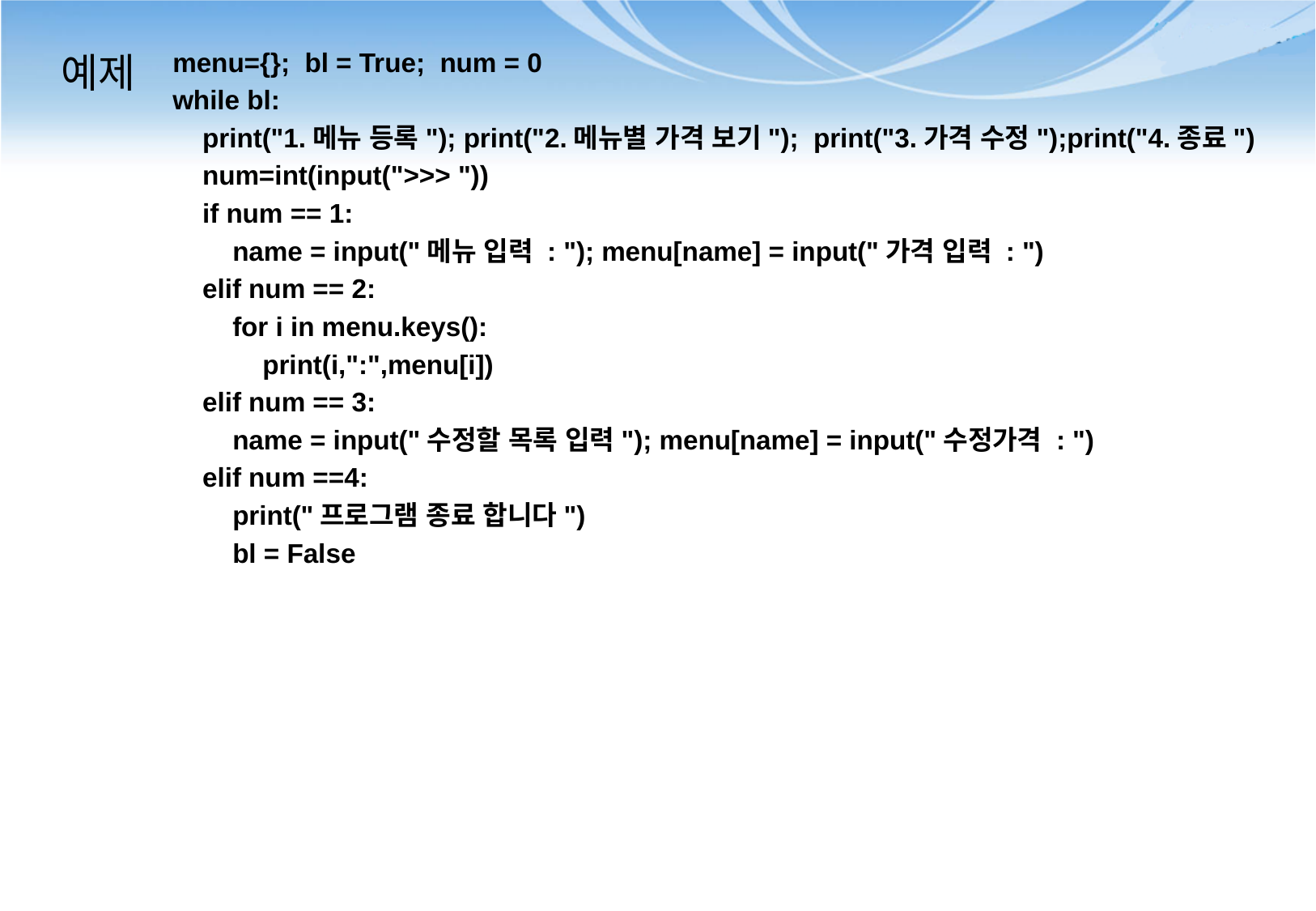

# 예제
menu={};  bl = True;  num = 0
while bl:
    print("1.메뉴 등록"); print("2.메뉴별 가격 보기");  print("3.가격 수정");print("4.종료")
    num=int(input(">>> "))
    if num == 1:
        name = input("메뉴 입력 : "); menu[name] = input("가격 입력 : ")
    elif num == 2:
        for i in menu.keys():
            print(i,":",menu[i])
    elif num == 3:
        name = input("수정할 목록 입력"); menu[name] = input("수정가격 : ")
    elif num ==4:
        print("프로그램 종료 합니다")
        bl = False